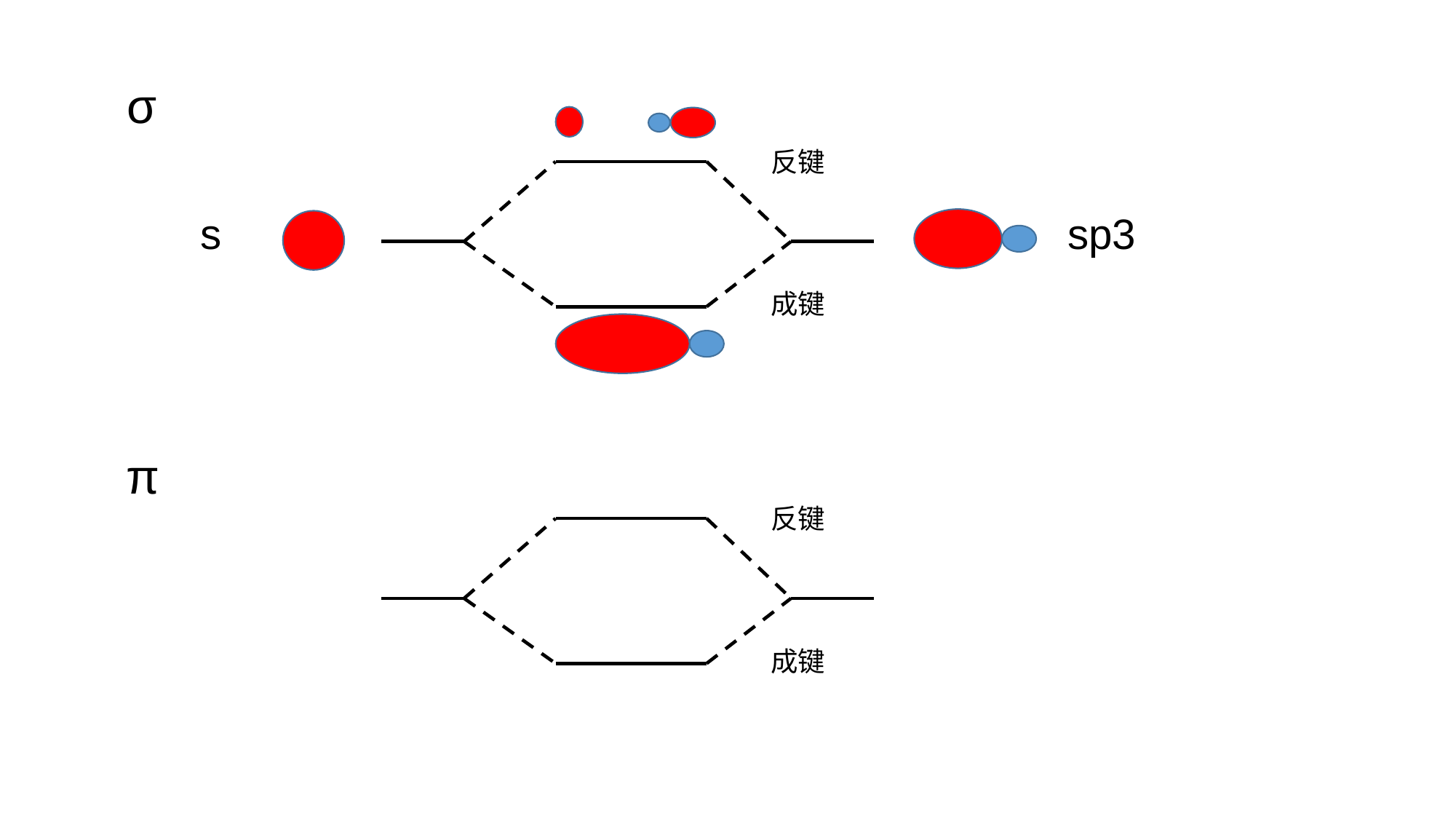

σ

反键
s
sp3

成键

π
反键
成键